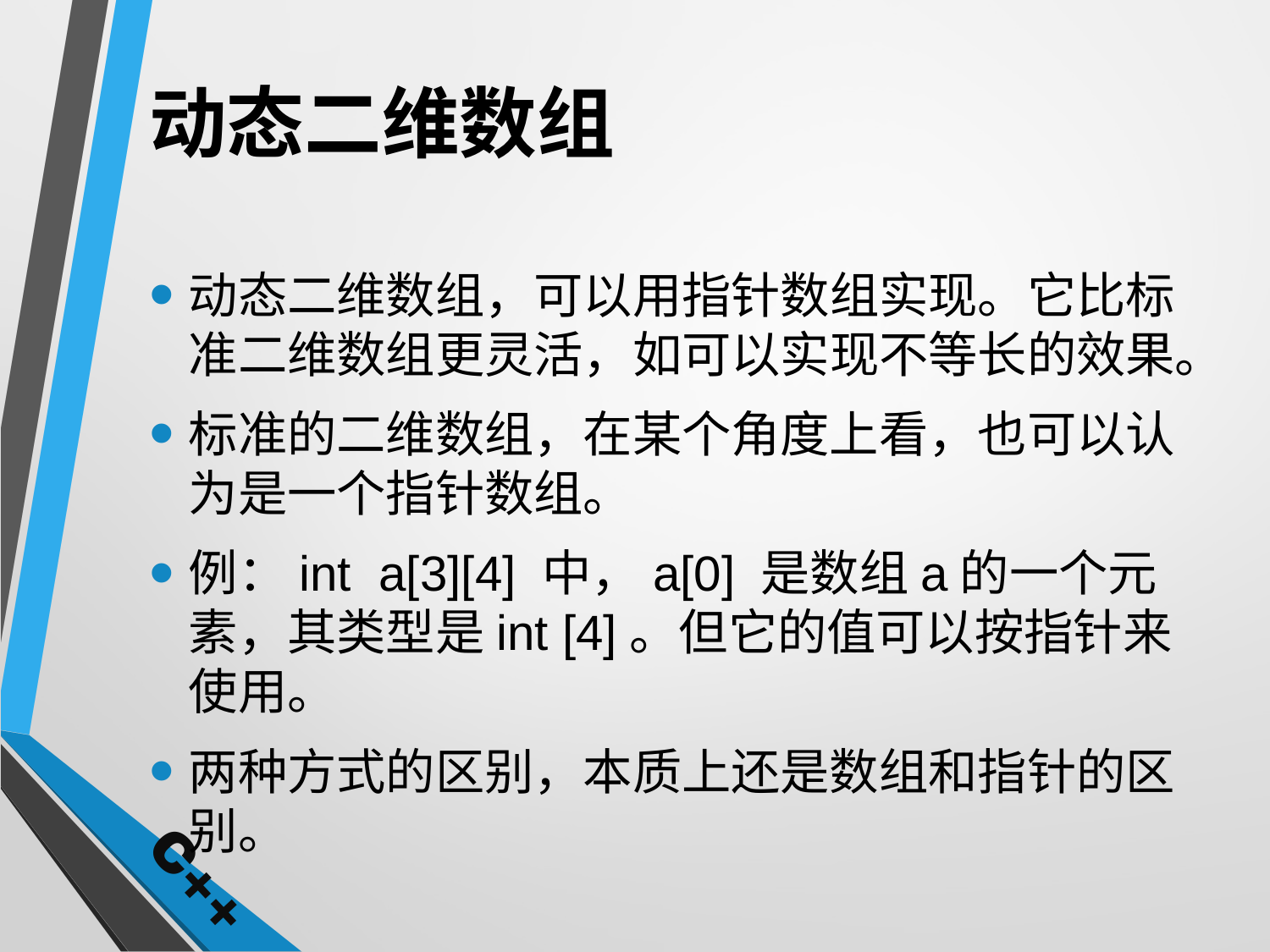

# 动态二维数组
动态二维数组，可以用指针数组实现。它比标准二维数组更灵活，如可以实现不等长的效果。
标准的二维数组，在某个角度上看，也可以认为是一个指针数组。
例：int  a[3][4] 中，a[0] 是数组a的一个元素，其类型是int [4]。但它的值可以按指针来使用。
两种方式的区别，本质上还是数组和指针的区别。